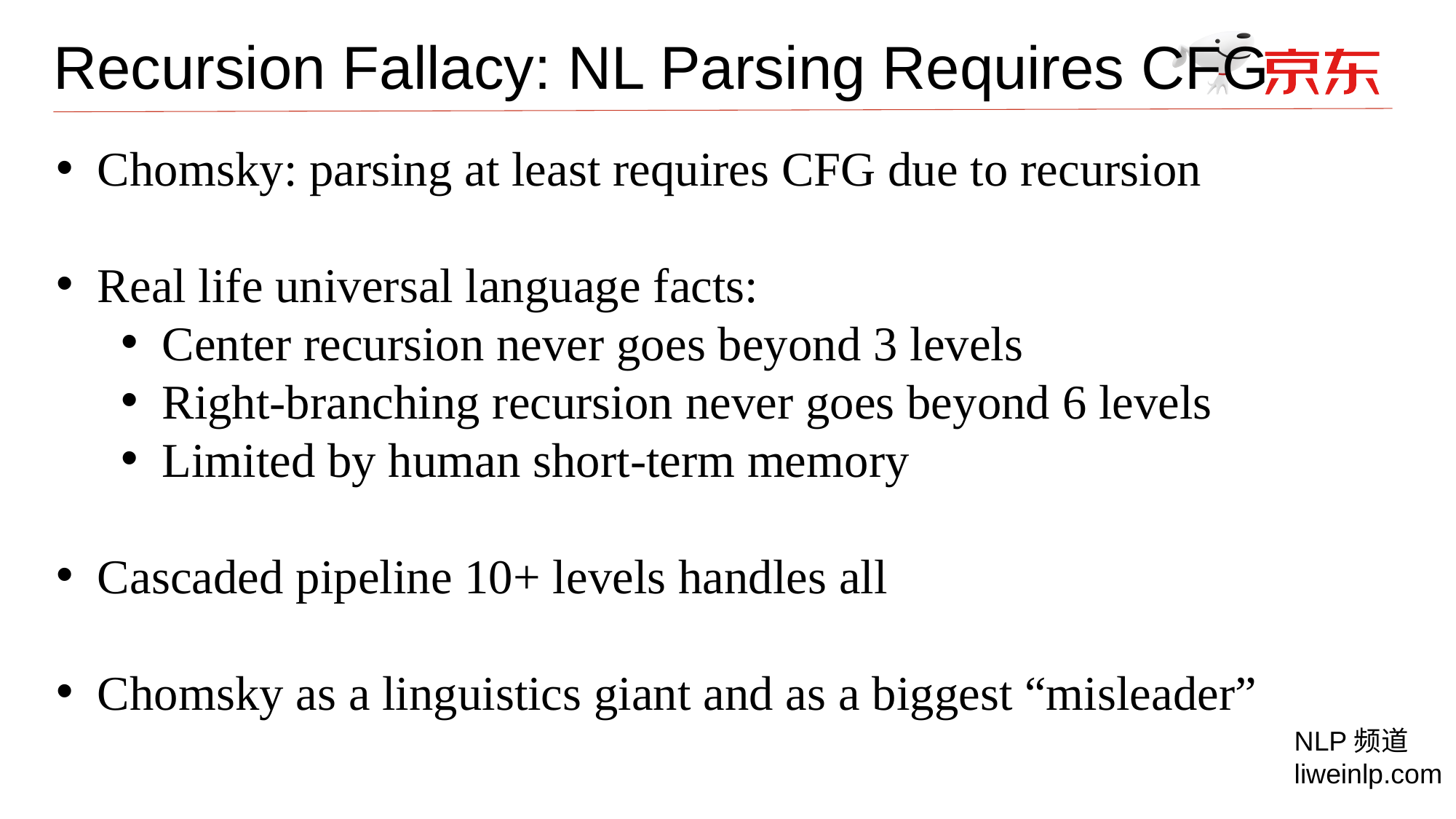

Recursion Fallacy: NL Parsing Requires CFG
Chomsky: parsing at least requires CFG due to recursion

Real life universal language facts:
Center recursion never goes beyond 3 levels
Right-branching recursion never goes beyond 6 levels
Limited by human short-term memory

Cascaded pipeline 10+ levels handles all

Chomsky as a linguistics giant and as a biggest “misleader”

NLP频道 liweinlp.com